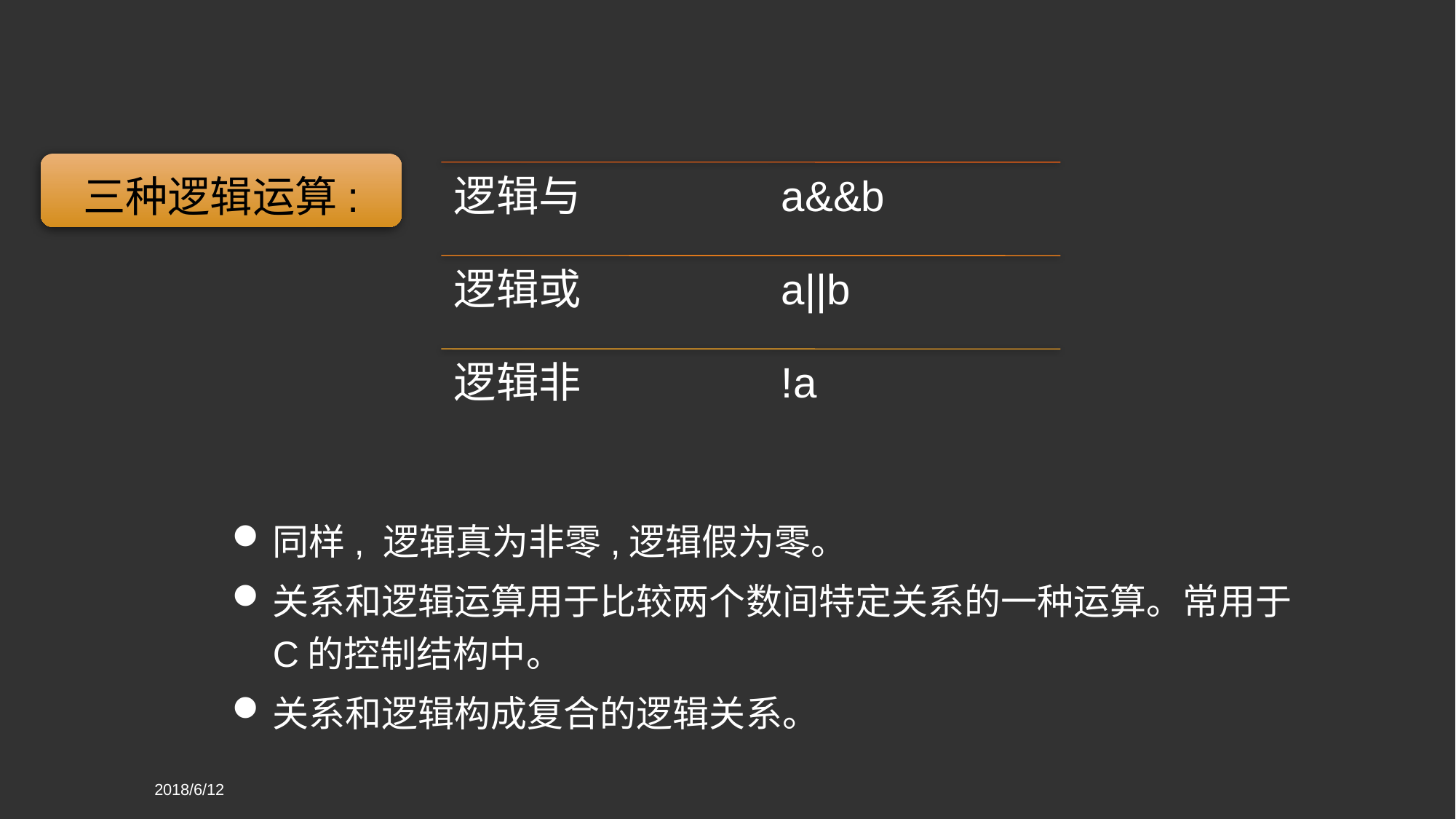

三种逻辑运算:
逻辑与		a&&b
逻辑或		a||b
逻辑非		!a
同样, 逻辑真为非零,逻辑假为零。
关系和逻辑运算用于比较两个数间特定关系的一种运算。常用于C的控制结构中。
关系和逻辑构成复合的逻辑关系。

2018/6/12